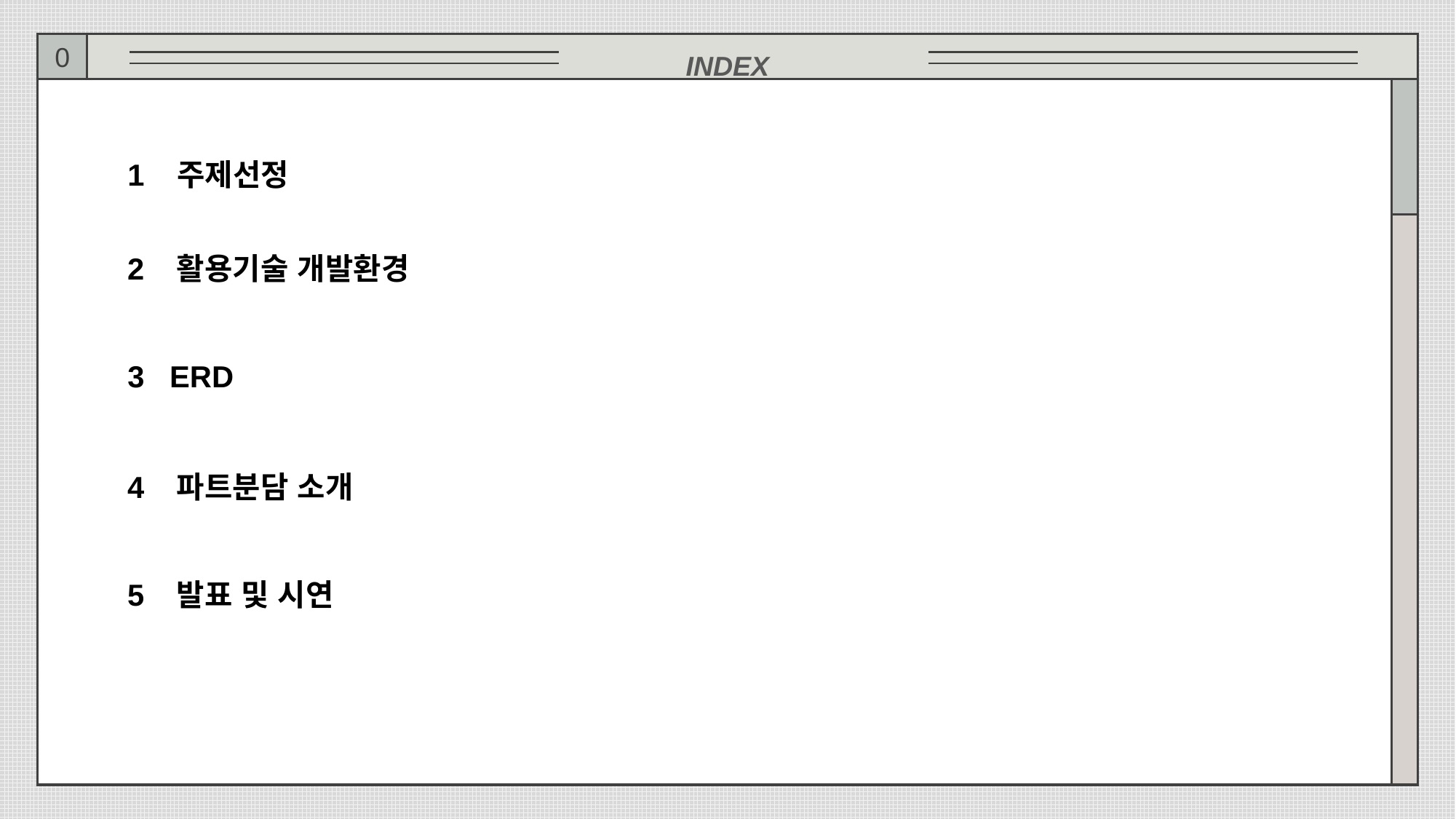

INDEX
0

1   주제선정
2   활용기술 개발환경
3   ERD
4   파트분담 소개
5   발표 및 시연